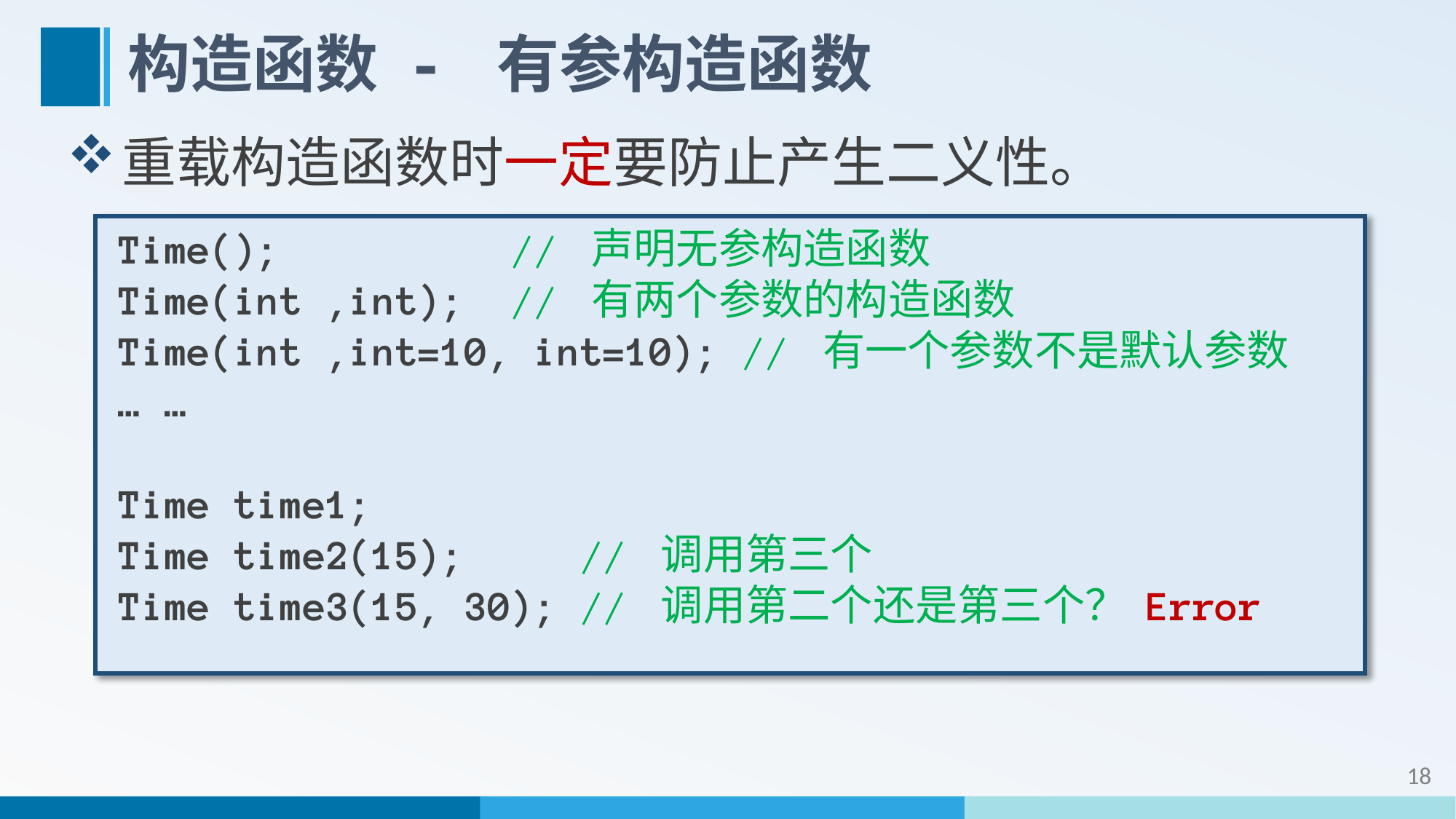

# 构造函数 - 有参构造函数
重载构造函数时一定要防止产生二义性。
Time();          // 声明无参构造函数
Time(int ,int);  // 有两个参数的构造函数
Time(int ,int=10, int=10); // 有一个参数不是默认参数
… …

Time time1;
Time time2(15);     // 调用第三个
Time time3(15, 30); // 调用第二个还是第三个？ Error